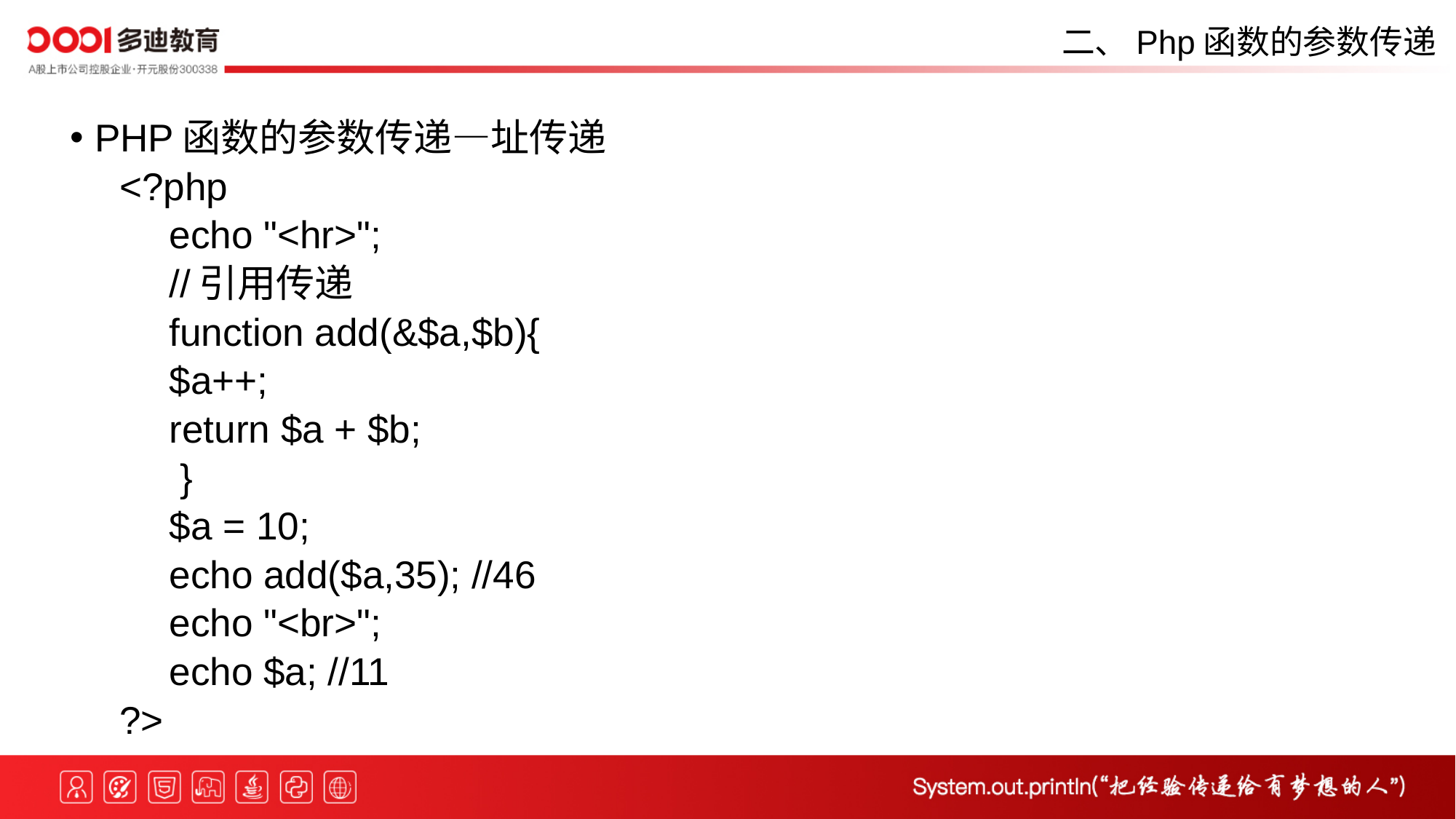

二、Php函数的参数传递
PHP函数的参数传递—址传递
<?php
echo "<hr>";
//引用传递
function add(&$a,$b){
	$a++;
	return $a + $b;
 }
$a = 10;
echo add($a,35); //46
echo "<br>";
echo $a; //11
?>